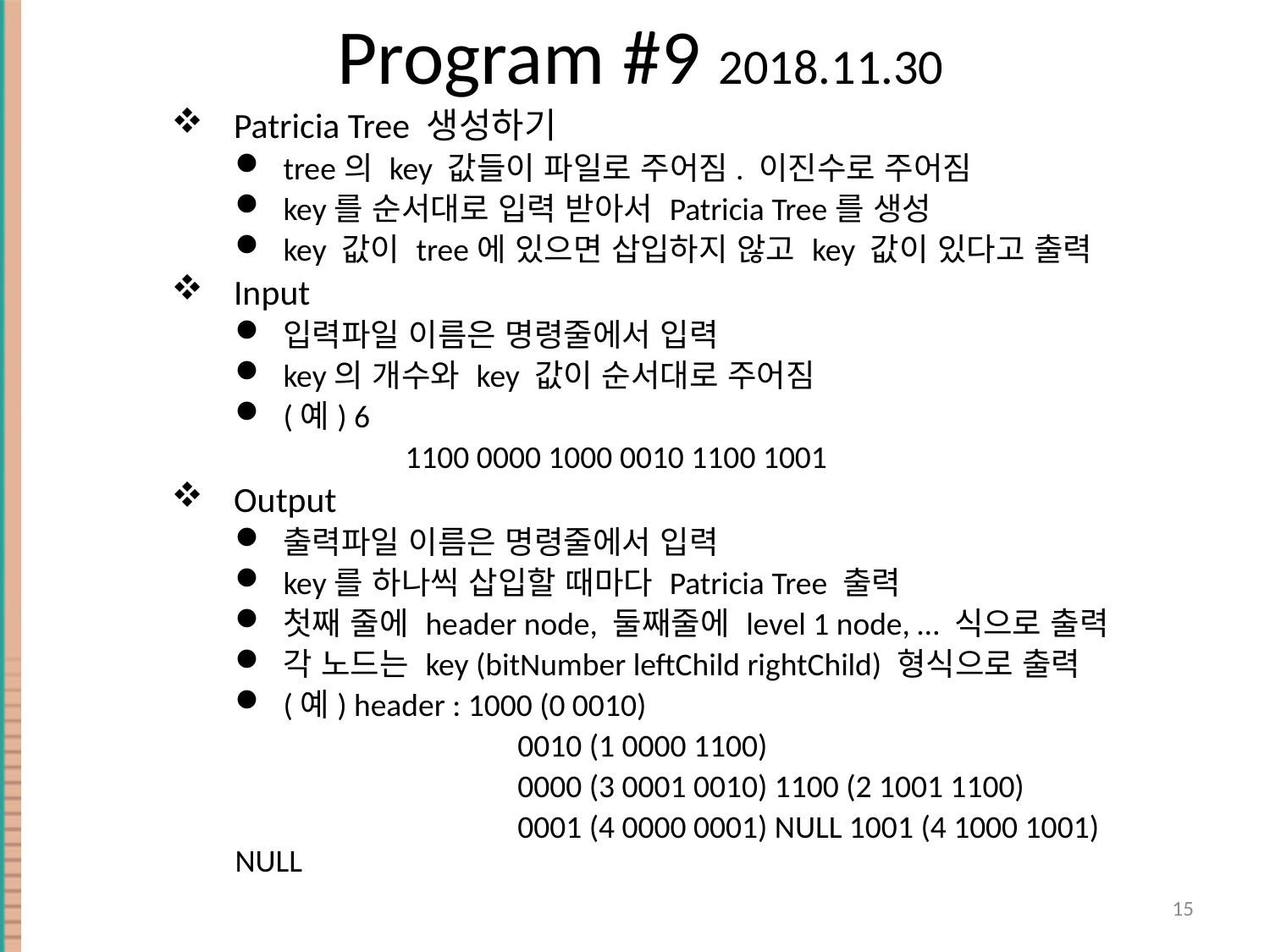

# Program #9 2018.11.30
Patricia Tree 생성하기
tree의 key 값들이 파일로 주어짐. 이진수로 주어짐
key를 순서대로 입력 받아서 Patricia Tree를 생성
key 값이 tree에 있으면 삽입하지 않고 key 값이 있다고 출력
Input
입력파일 이름은 명령줄에서 입력
key의 개수와 key 값이 순서대로 주어짐
(예) 6
	      1100 0000 1000 0010 1100 1001
Output
출력파일 이름은 명령줄에서 입력
key를 하나씩 삽입할 때마다 Patricia Tree 출력
첫째 줄에 header node, 둘째줄에 level 1 node, … 식으로 출력
각 노드는 key (bitNumber leftChild rightChild) 형식으로 출력
(예) header : 1000 (0 0010)
		    0010 (1 0000 1100)
		    0000 (3 0001 0010) 1100 (2 1001 1100)
		    0001 (4 0000 0001) NULL 1001 (4 1000 1001) NULL
15